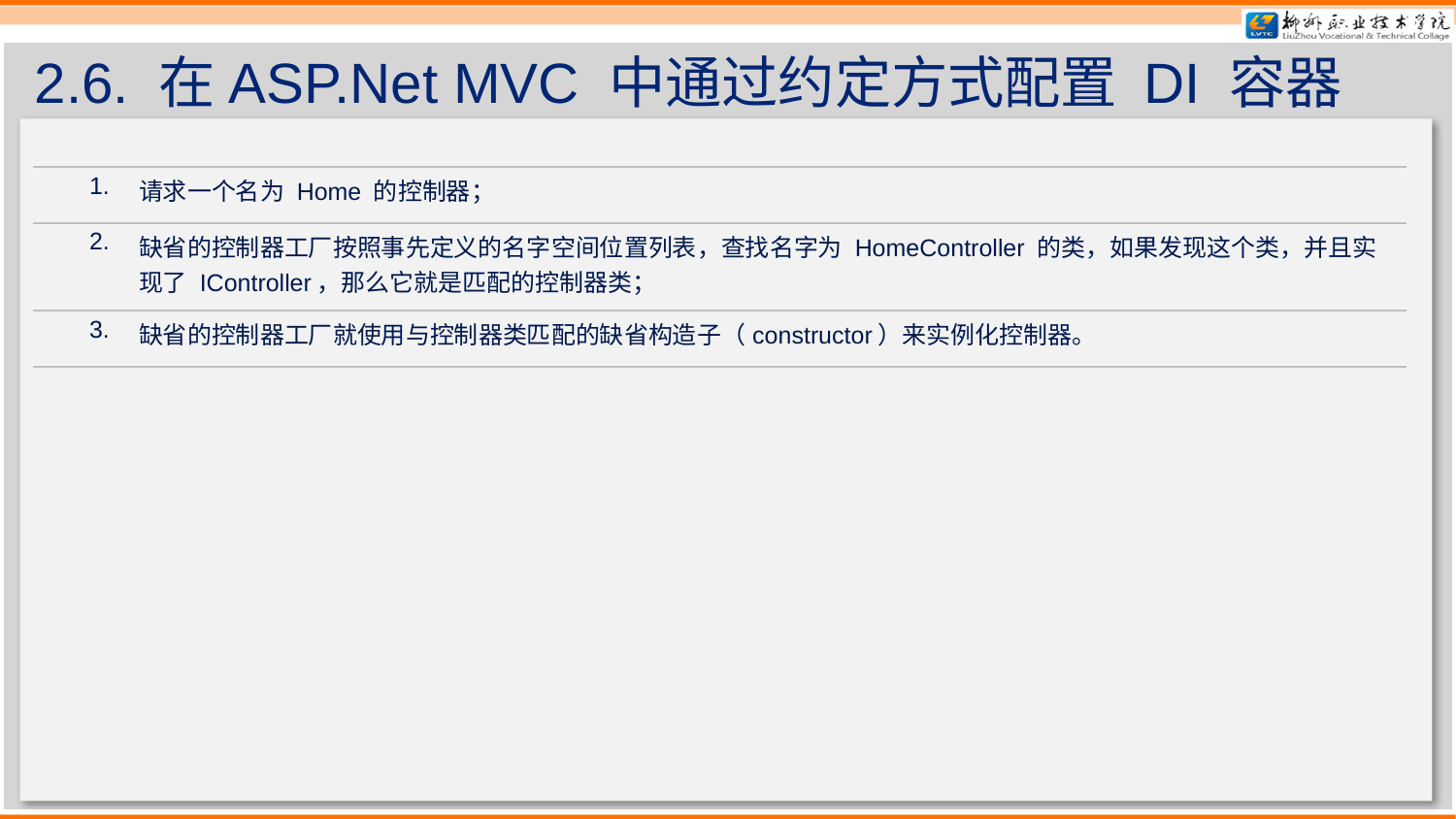

# 2.6. 在ASP.Net MVC 中通过约定方式配置 DI 容器
| 1. | 请求一个名为 Home 的控制器； |
| --- | --- |
| 2. | 缺省的控制器工厂按照事先定义的名字空间位置列表，查找名字为 HomeController 的类，如果发现这个类，并且实现了 IController，那么它就是匹配的控制器类； |
| 3. | 缺省的控制器工厂就使用与控制器类匹配的缺省构造子（constructor）来实例化控制器。 |